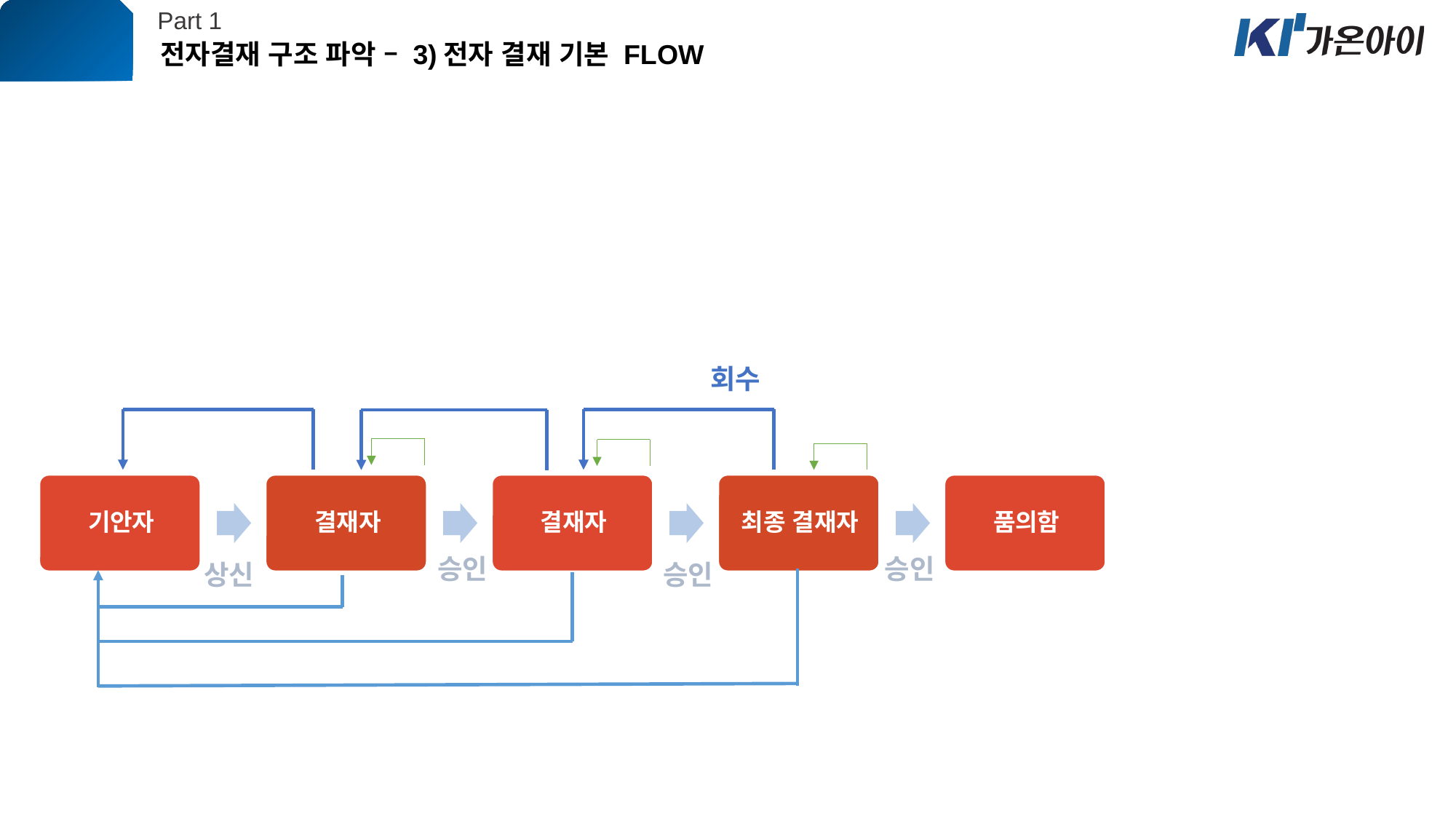

Part 1
전자결재 구조 파악 – 3)전자 결재 기본 FLOW
기안자

결재자

결재자

최종 결재자

품의함
회수
승인
승인
상신
승인